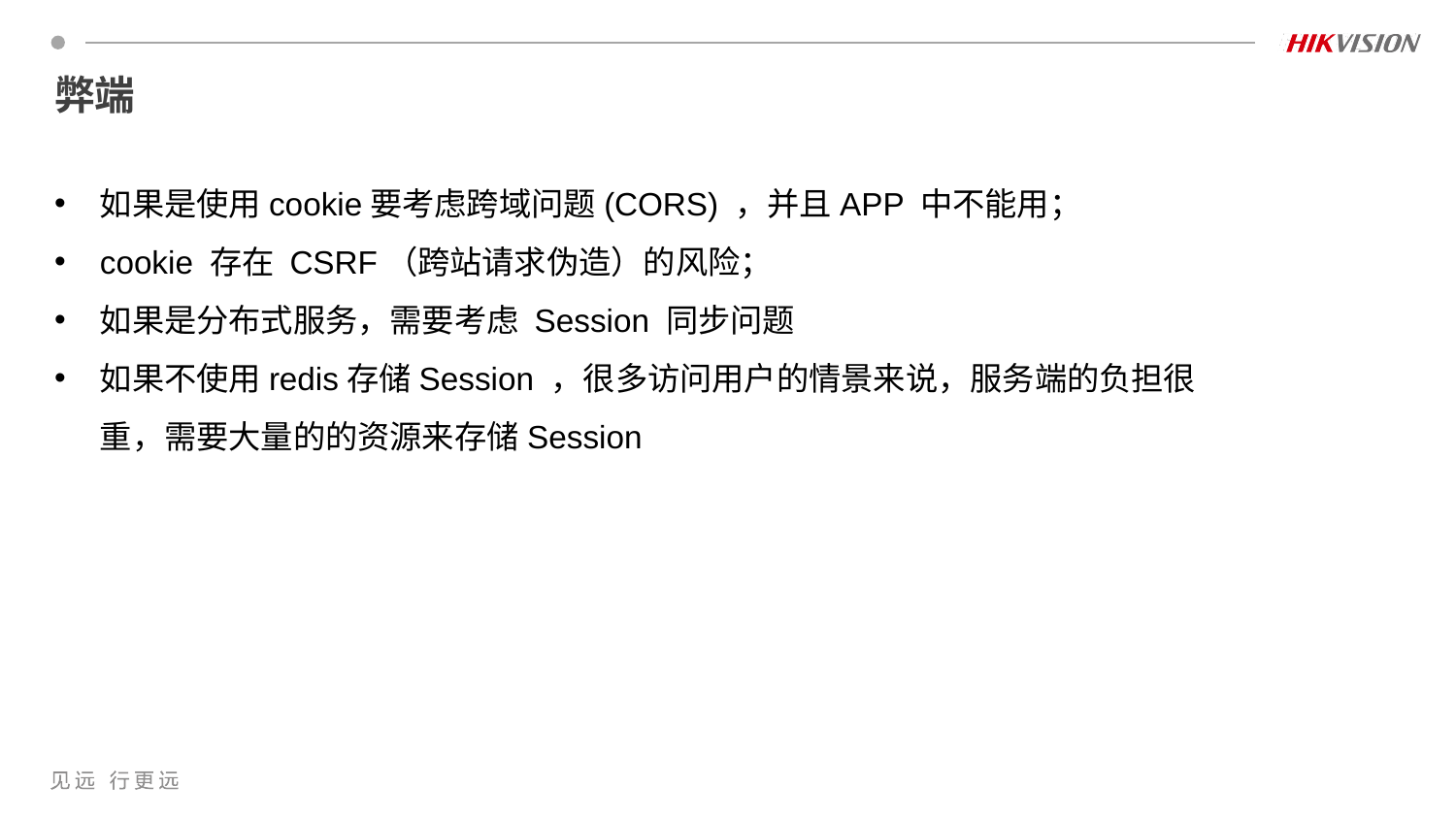

# 弊端
如果是使用cookie要考虑跨域问题(CORS) ，并且APP 中不能用；
cookie 存在 CSRF（跨站请求伪造）的风险；
如果是分布式服务，需要考虑 Session 同步问题
如果不使用redis存储Session ，很多访问用户的情景来说，服务端的负担很重，需要大量的的资源来存储Session